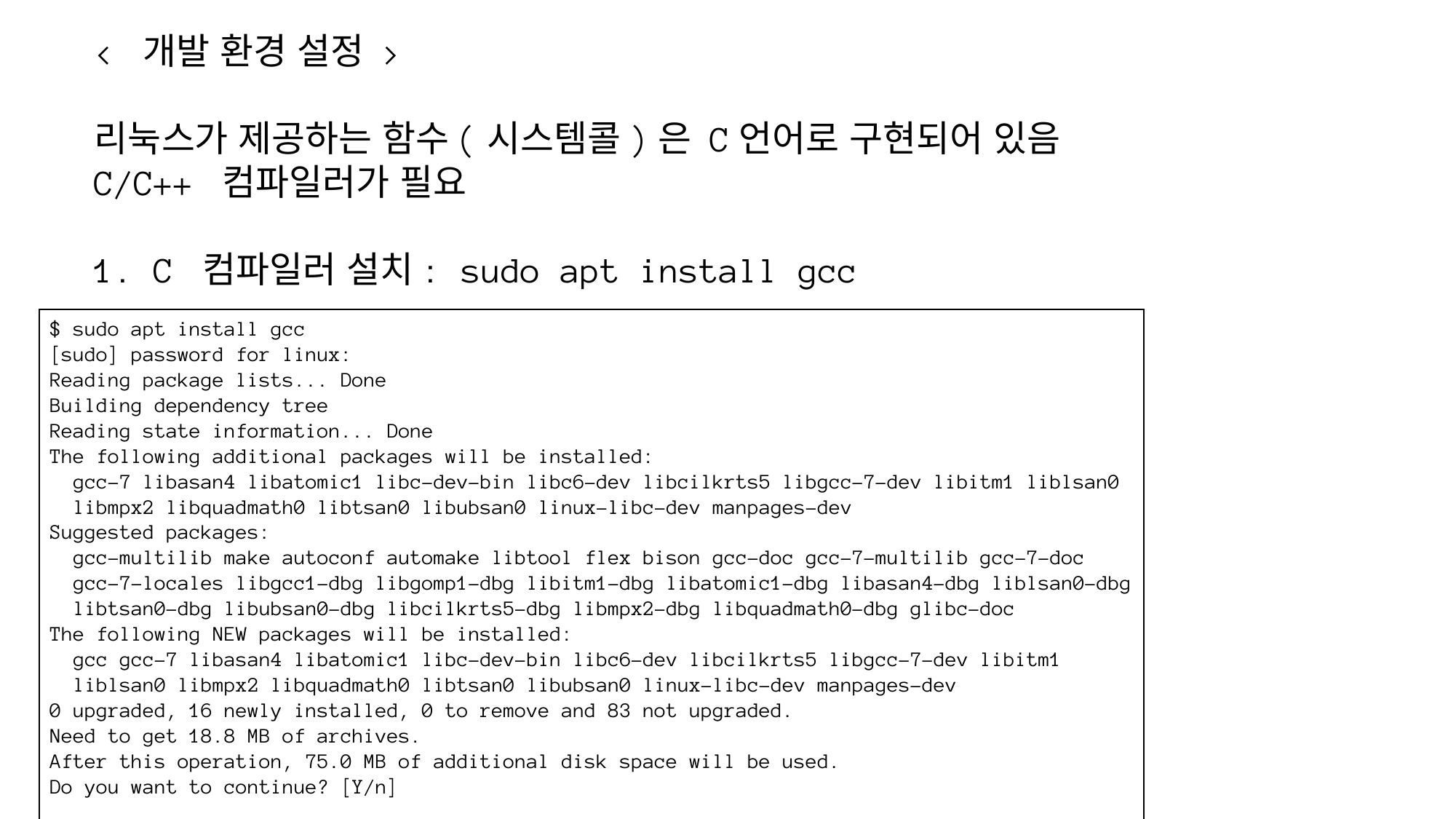

< 개발 환경 설정 >

리눅스가 제공하는 함수(시스템콜)은 C언어로 구현되어 있음
C/C++ 컴파일러가 필요

1. C 컴파일러 설치: sudo apt install gcc
$ sudo apt install gcc
[sudo] password for linux:
Reading package lists... Done
Building dependency tree
Reading state information... Done
The following additional packages will be installed:
  gcc-7 libasan4 libatomic1 libc-dev-bin libc6-dev libcilkrts5 libgcc-7-dev libitm1 liblsan0
  libmpx2 libquadmath0 libtsan0 libubsan0 linux-libc-dev manpages-dev
Suggested packages:
  gcc-multilib make autoconf automake libtool flex bison gcc-doc gcc-7-multilib gcc-7-doc
  gcc-7-locales libgcc1-dbg libgomp1-dbg libitm1-dbg libatomic1-dbg libasan4-dbg liblsan0-dbg
  libtsan0-dbg libubsan0-dbg libcilkrts5-dbg libmpx2-dbg libquadmath0-dbg glibc-doc
The following NEW packages will be installed:
  gcc gcc-7 libasan4 libatomic1 libc-dev-bin libc6-dev libcilkrts5 libgcc-7-dev libitm1
  liblsan0 libmpx2 libquadmath0 libtsan0 libubsan0 linux-libc-dev manpages-dev
0 upgraded, 16 newly installed, 0 to remove and 83 not upgraded.
Need to get 18.8 MB of archives.
After this operation, 75.0 MB of additional disk space will be used.
Do you want to continue? [Y/n]